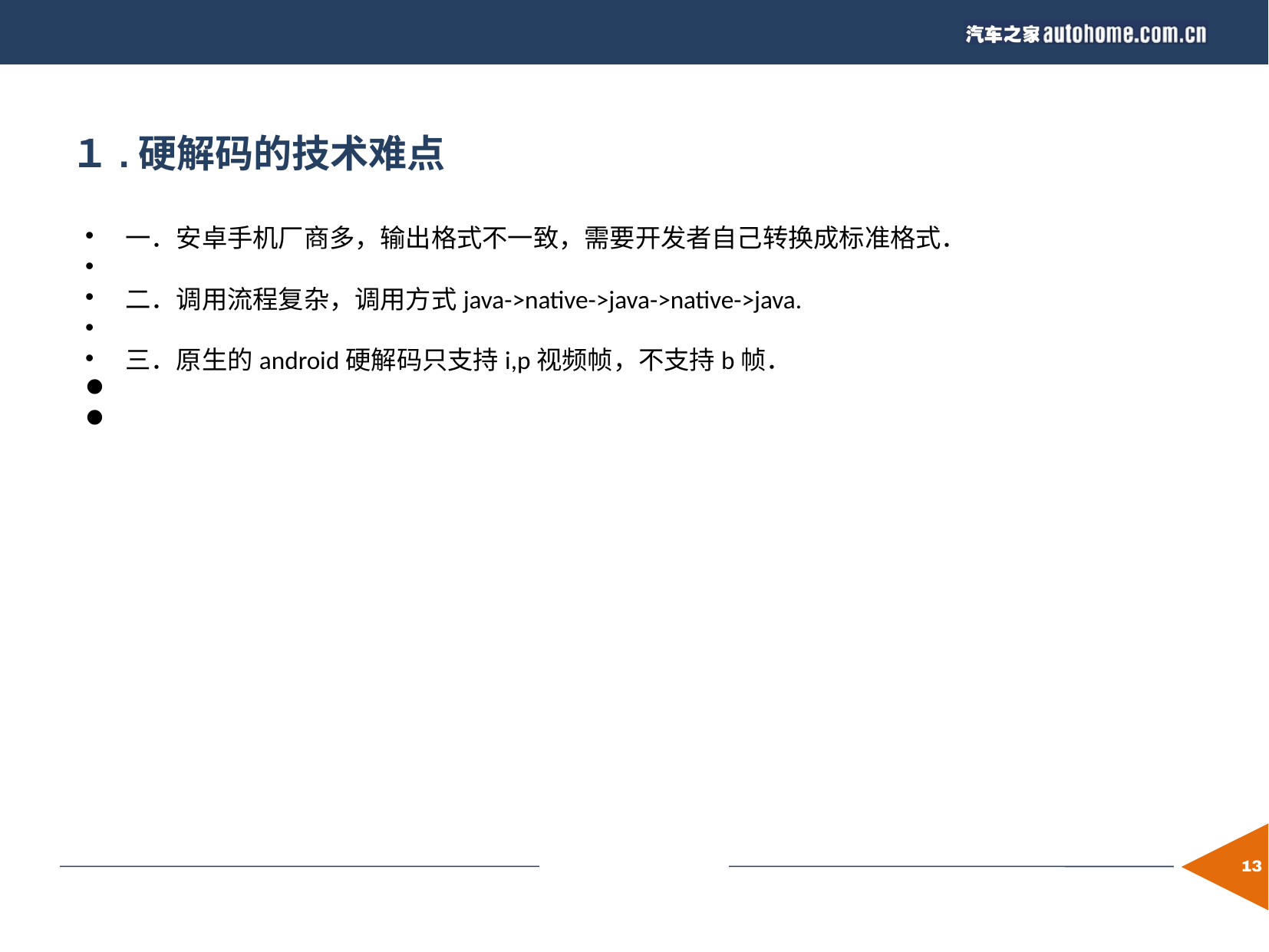

１.硬解码的技术难点
一．安卓手机厂商多，输出格式不一致，需要开发者自己转换成标准格式．

二．调用流程复杂，调用方式java->native->java->native->java.

三．原生的android硬解码只支持i,p视频帧，不支持b帧．

13